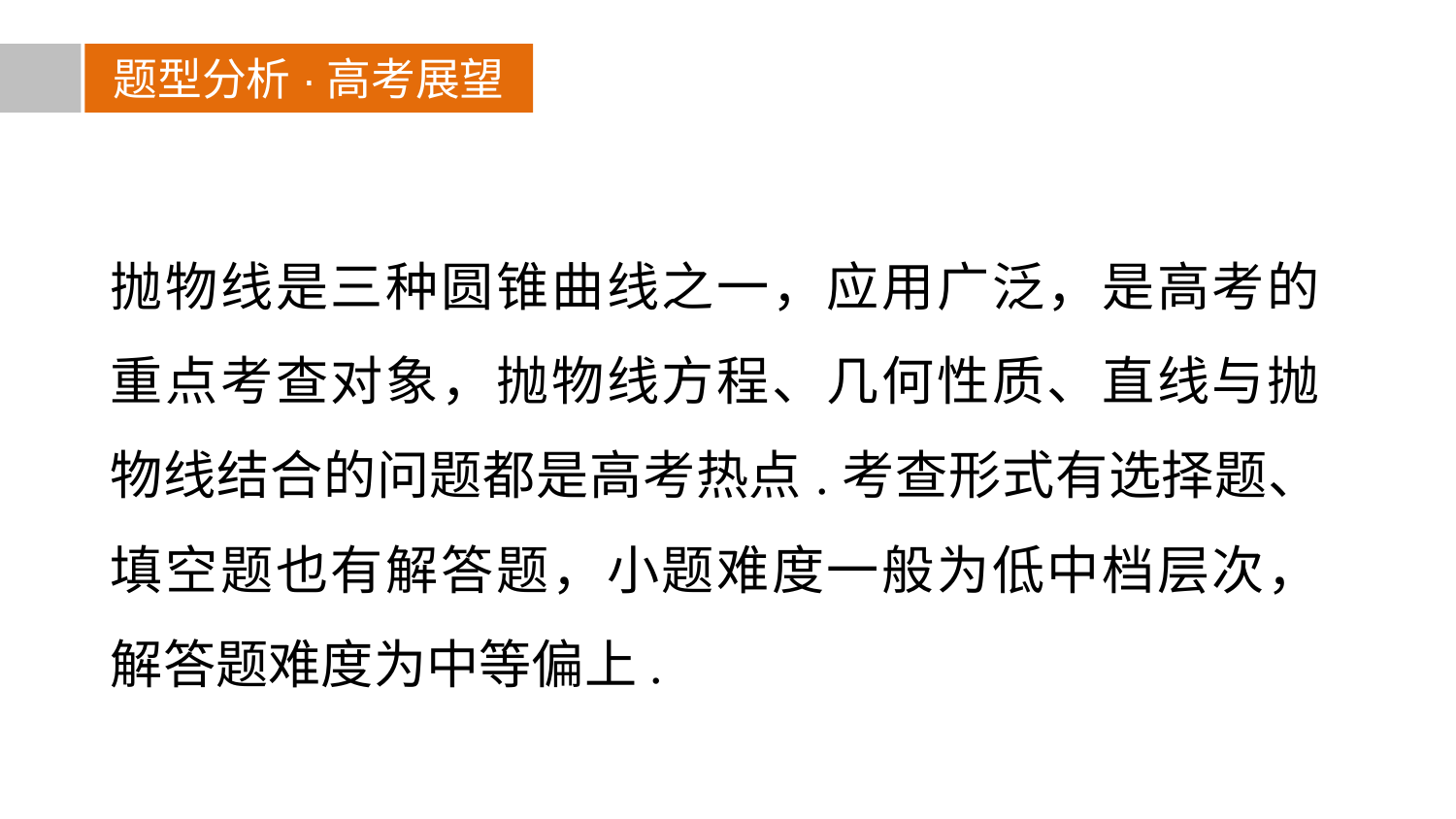

题型分析·高考展望
抛物线是三种圆锥曲线之一，应用广泛，是高考的重点考查对象，抛物线方程、几何性质、直线与抛物线结合的问题都是高考热点.考查形式有选择题、填空题也有解答题，小题难度一般为低中档层次，解答题难度为中等偏上.